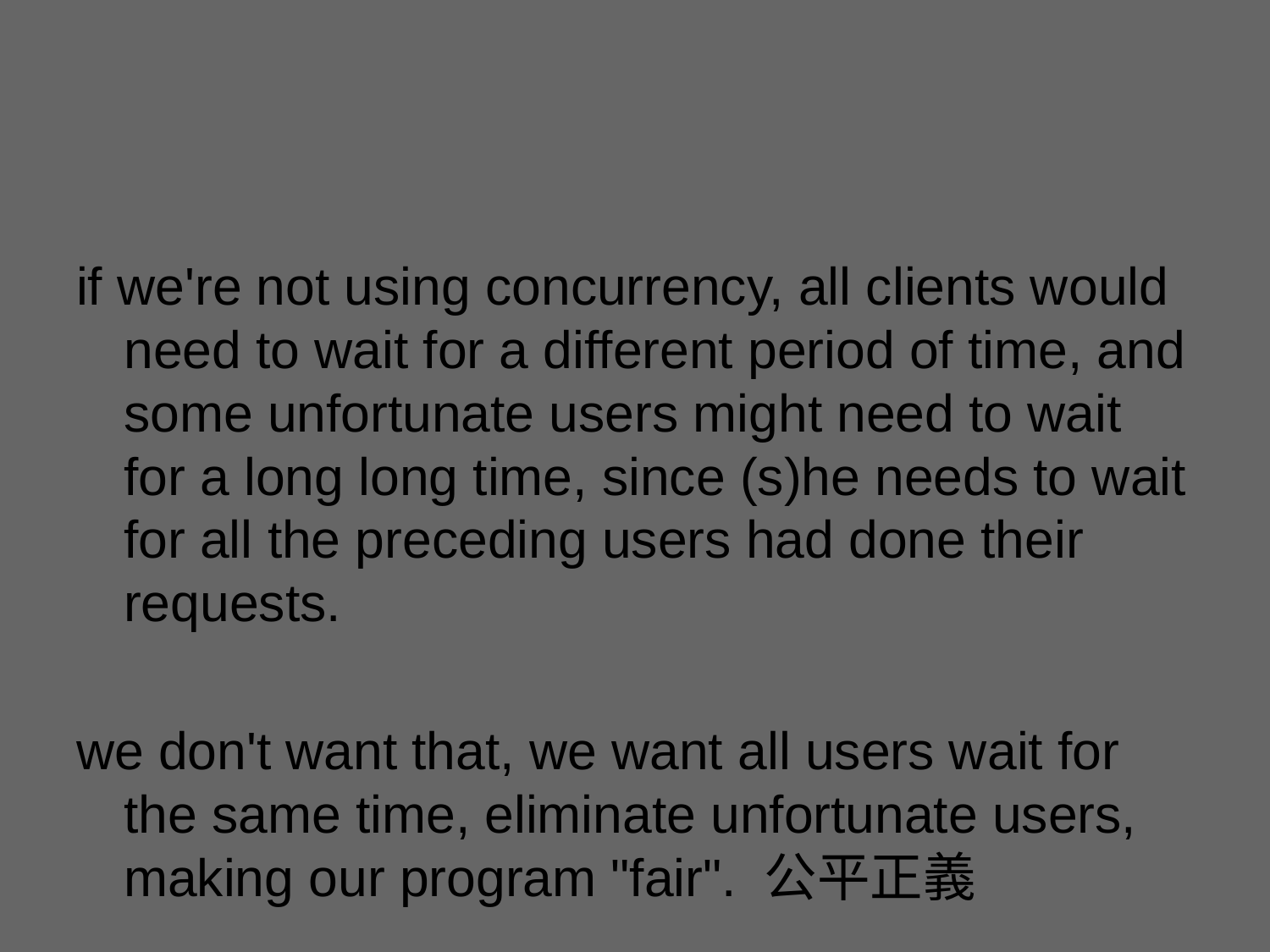

#
if we're not using concurrency, all clients would need to wait for a different period of time, and some unfortunate users might need to wait for a long long time, since (s)he needs to wait for all the preceding users had done their requests.

we don't want that, we want all users wait for the same time, eliminate unfortunate users, making our program "fair". 公平正義